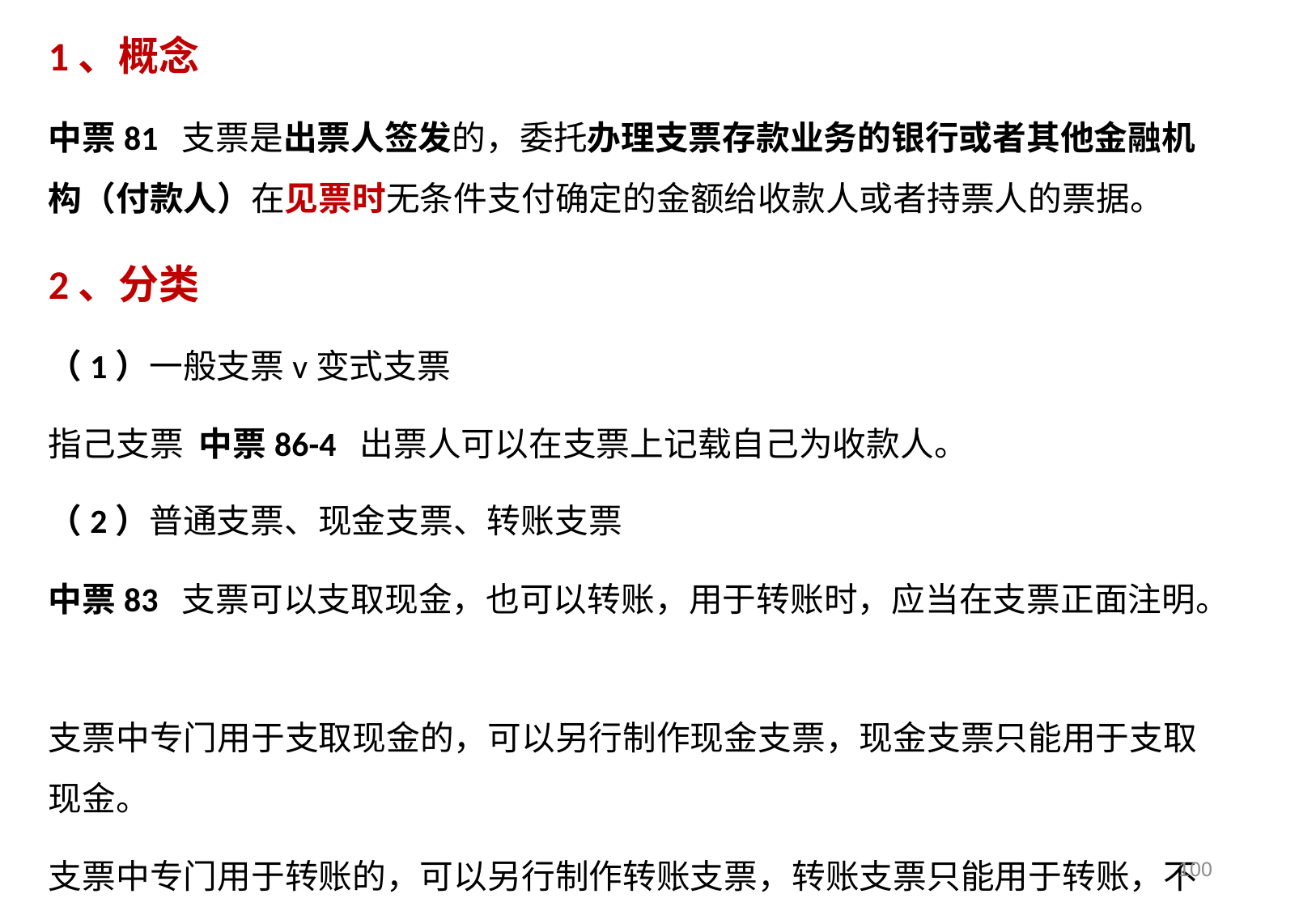

1、概念
中票81  支票是出票人签发的，委托办理支票存款业务的银行或者其他金融机构（付款人）在见票时无条件支付确定的金额给收款人或者持票人的票据。
2、分类
（1）一般支票v变式支票
指己支票  中票86-4  出票人可以在支票上记载自己为收款人。
（2）普通支票、现金支票、转账支票
中票83  支票可以支取现金，也可以转账，用于转账时，应当在支票正面注明。
支票中专门用于支取现金的，可以另行制作现金支票，现金支票只能用于支取现金。
支票中专门用于转账的，可以另行制作转账支票，转账支票只能用于转账，不得支取现金。
100